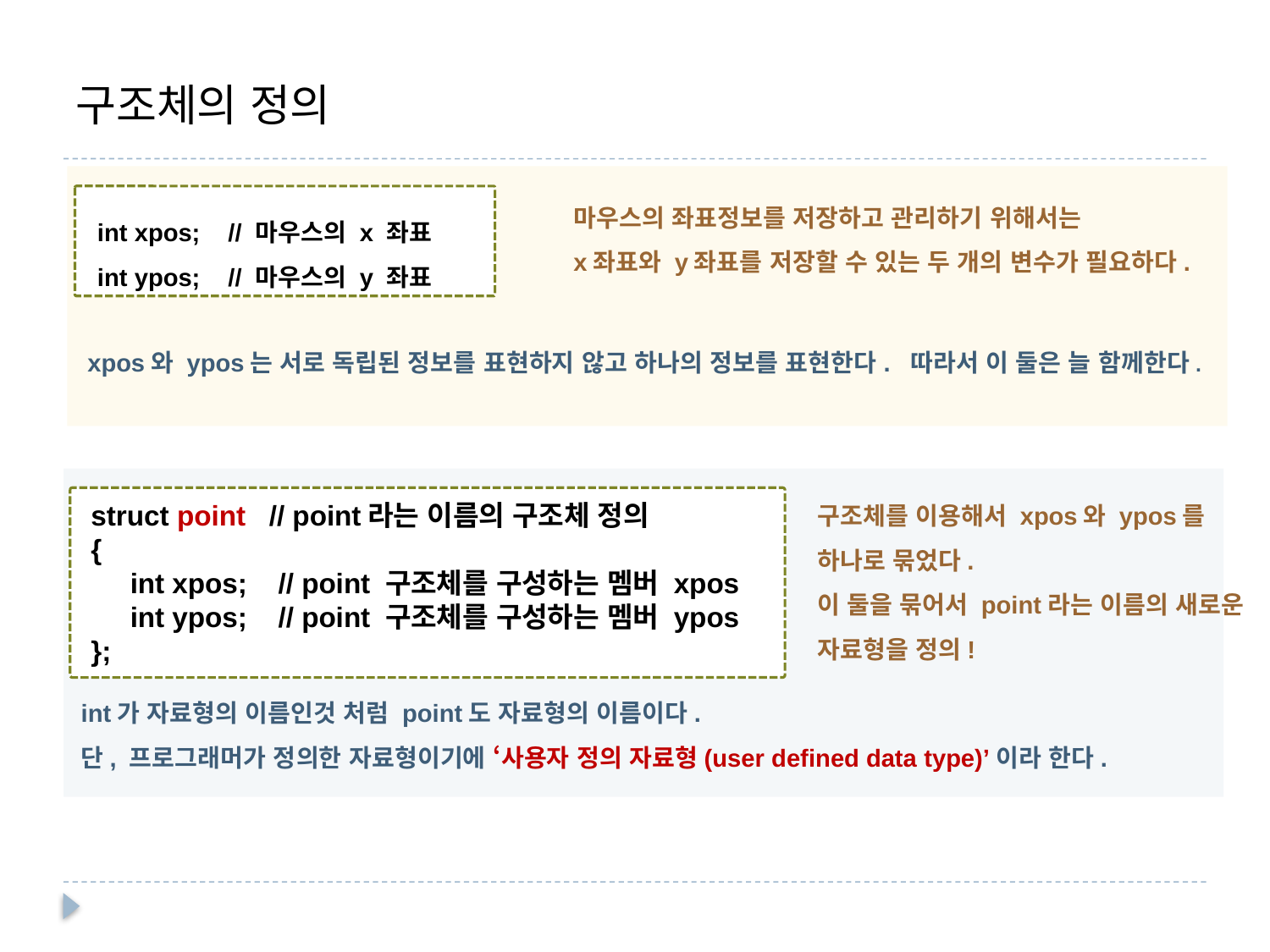

윤성우의
열혈
C 프로그래밍
# 구조체의 정의

마우스의 좌표정보를 저장하고 관리하기 위해서는
x좌표와 y좌표를 저장할 수 있는 두 개의 변수가 필요하다.

int xpos;    // 마우스의 x 좌표
int ypos;    // 마우스의 y 좌표
int xpos;    // 마우스의 x 좌표
int ypos;    // 마우스의 y 좌표
xpos와 ypos는 서로 독립된 정보를 표현하지 않고 하나의 정보를 표현한다.  따라서 이 둘은 늘 함께한다.

 struct point   // point라는 이름의 구조체 정의
 {
      int xpos;    // point 구조체를 구성하는 멤버 xpos
      int ypos;    // point 구조체를 구성하는 멤버 ypos
 };
구조체를 이용해서 xpos와 ypos를 하나로 묶었다.
이 둘을 묶어서 point라는 이름의 새로운 자료형을 정의!
int가 자료형의 이름인것 처럼 point도 자료형의 이름이다.
단, 프로그래머가 정의한 자료형이기에 ‘사용자 정의 자료형(user defined data type)’이라 한다.